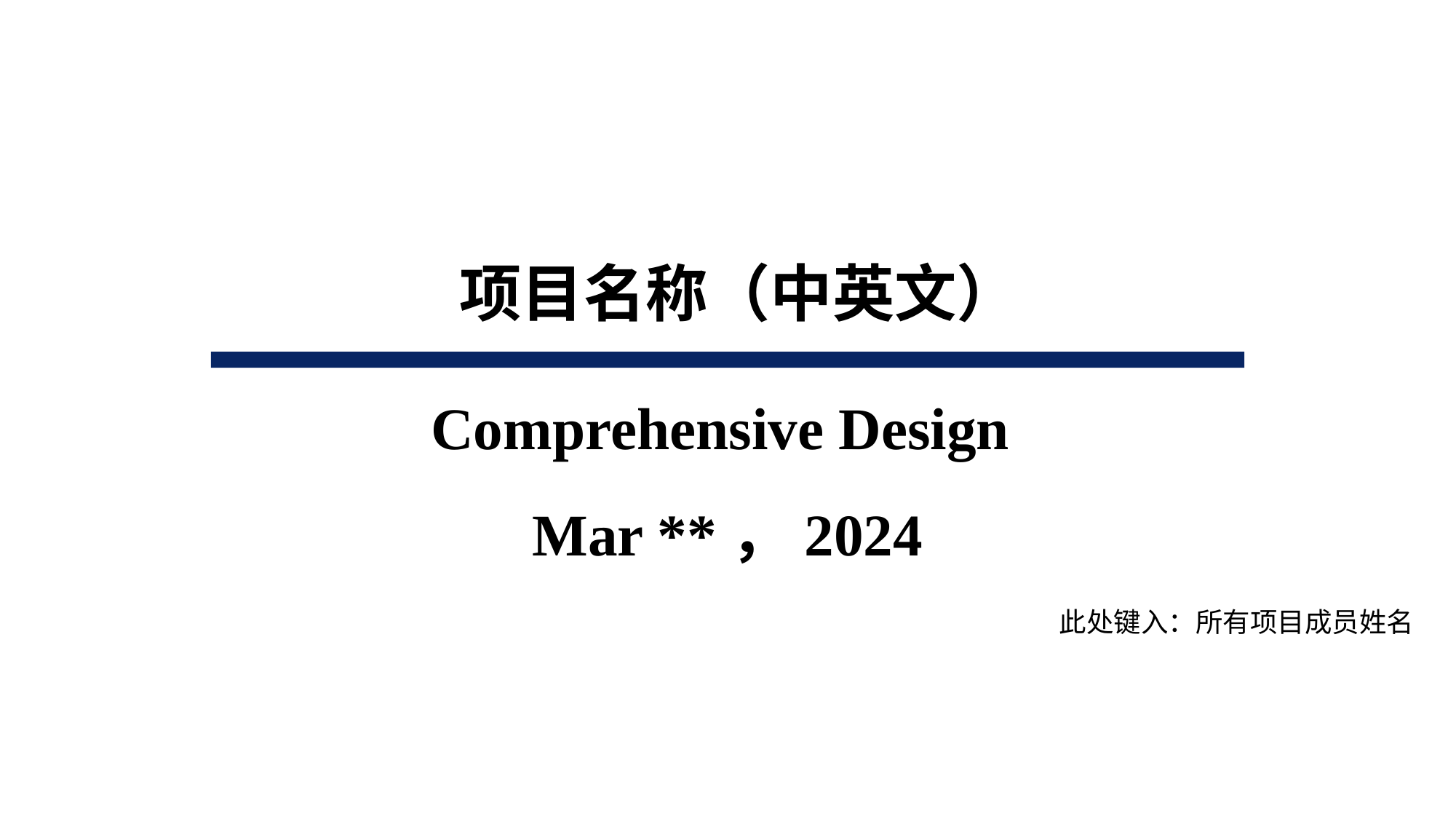

# 项目名称（中英文）

Comprehensive Design
Mar **，2024
此处键入：所有项目成员姓名